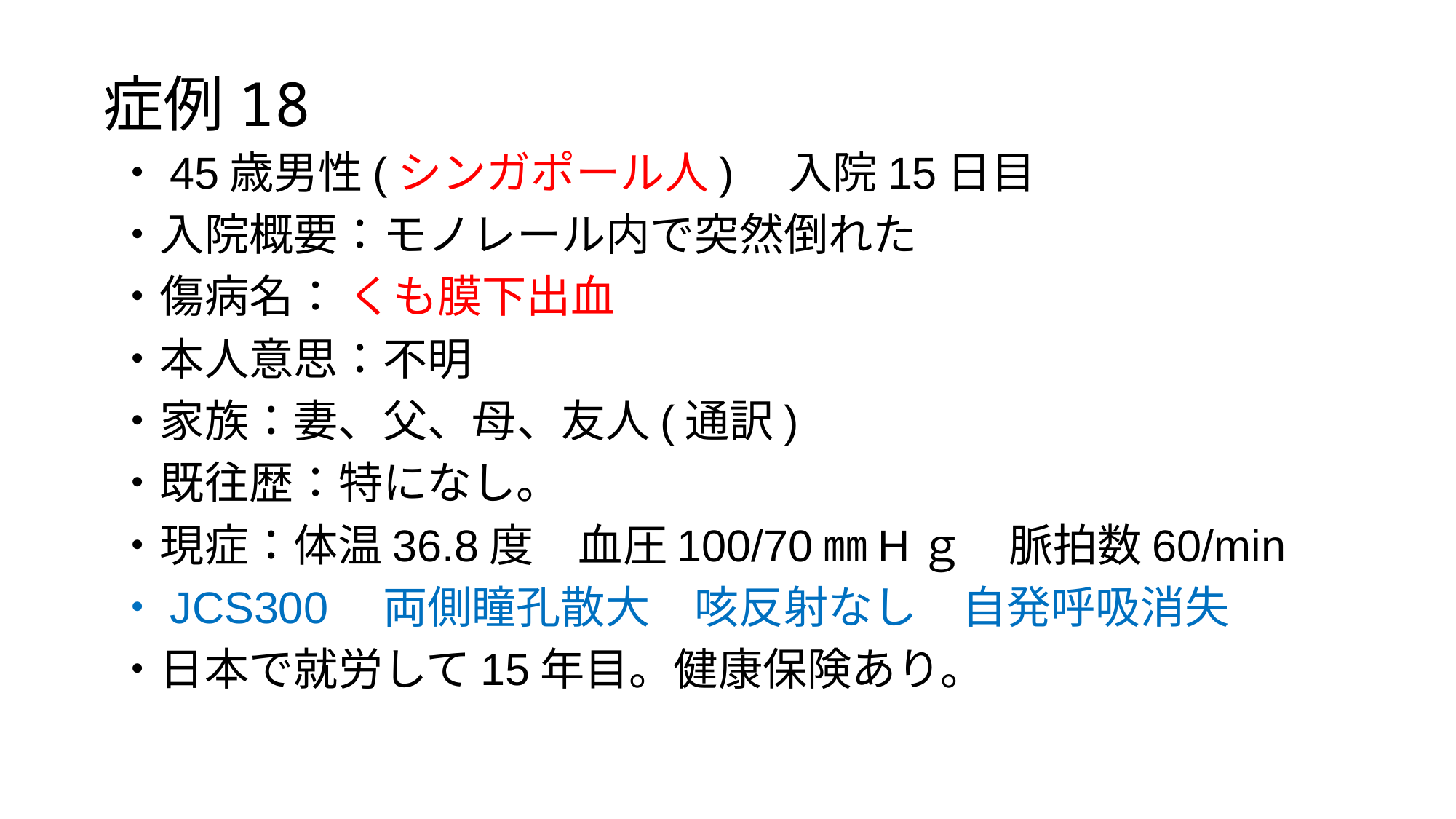

# 症例18
・45歳男性(シンガポール人)　入院15日目
・入院概要：モノレール内で突然倒れた
・傷病名： くも膜下出血
・本人意思：不明
・家族：妻、父、母、友人(通訳)
・既往歴：特になし。
・現症：体温36.8度　血圧100/70㎜Hｇ　脈拍数60/min
・JCS300　両側瞳孔散大　咳反射なし　自発呼吸消失
・日本で就労して15年目。健康保険あり。